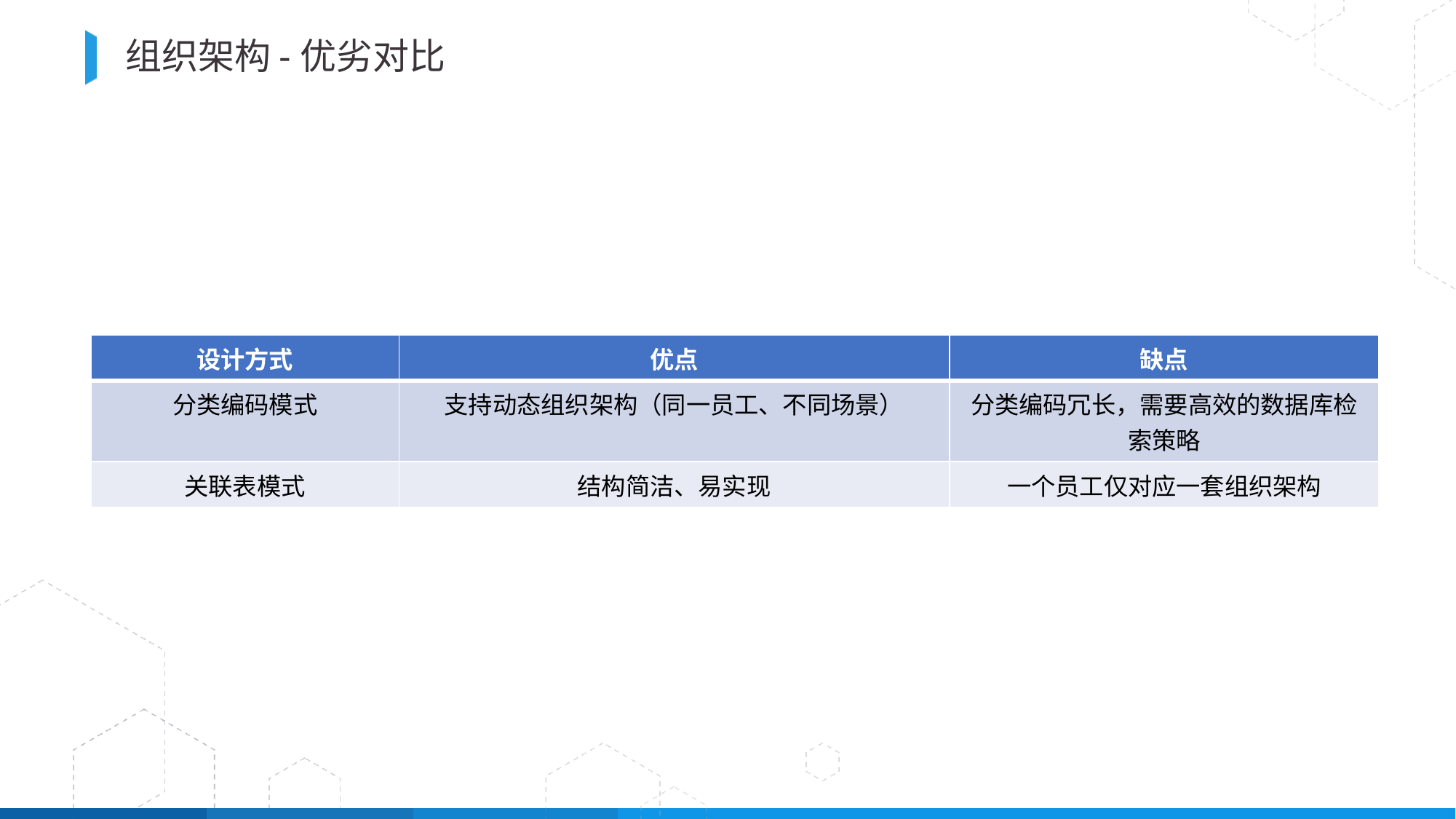

# 组织架构-优劣对比
| 设计方式 | 优点 | 缺点 |
| --- | --- | --- |
| 分类编码模式 | 支持动态组织架构（同一员工、不同场景） | 分类编码冗长，需要高效的数据库检索策略 |
| 关联表模式 | 结构简洁、易实现 | 一个员工仅对应一套组织架构 |